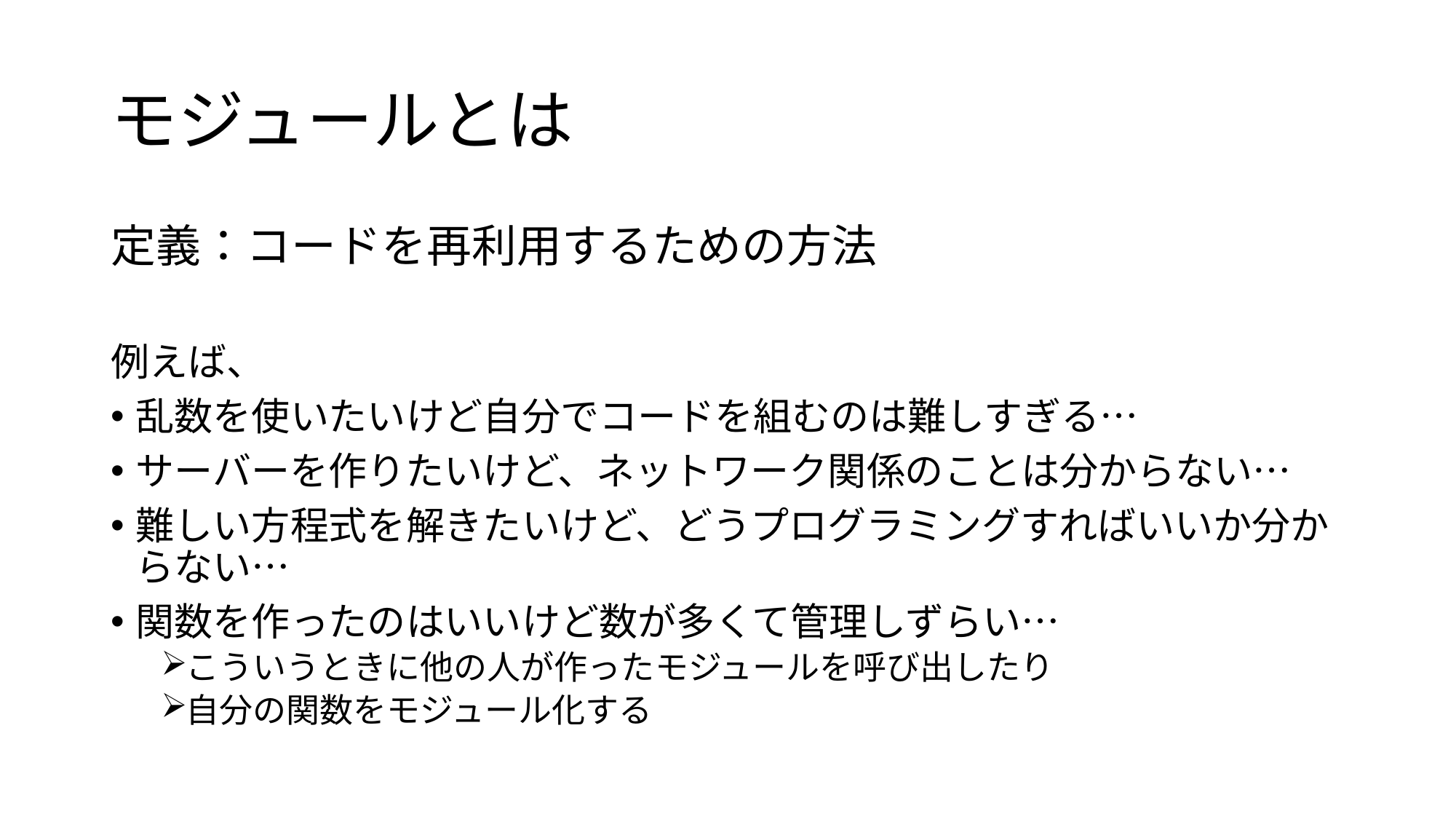

# モジュールとは
定義：コードを再利用するための方法

例えば、
乱数を使いたいけど自分でコードを組むのは難しすぎる…
サーバーを作りたいけど、ネットワーク関係のことは分からない…
難しい方程式を解きたいけど、どうプログラミングすればいいか分からない…
関数を作ったのはいいけど数が多くて管理しずらい…
こういうときに他の人が作ったモジュールを呼び出したり
自分の関数をモジュール化する